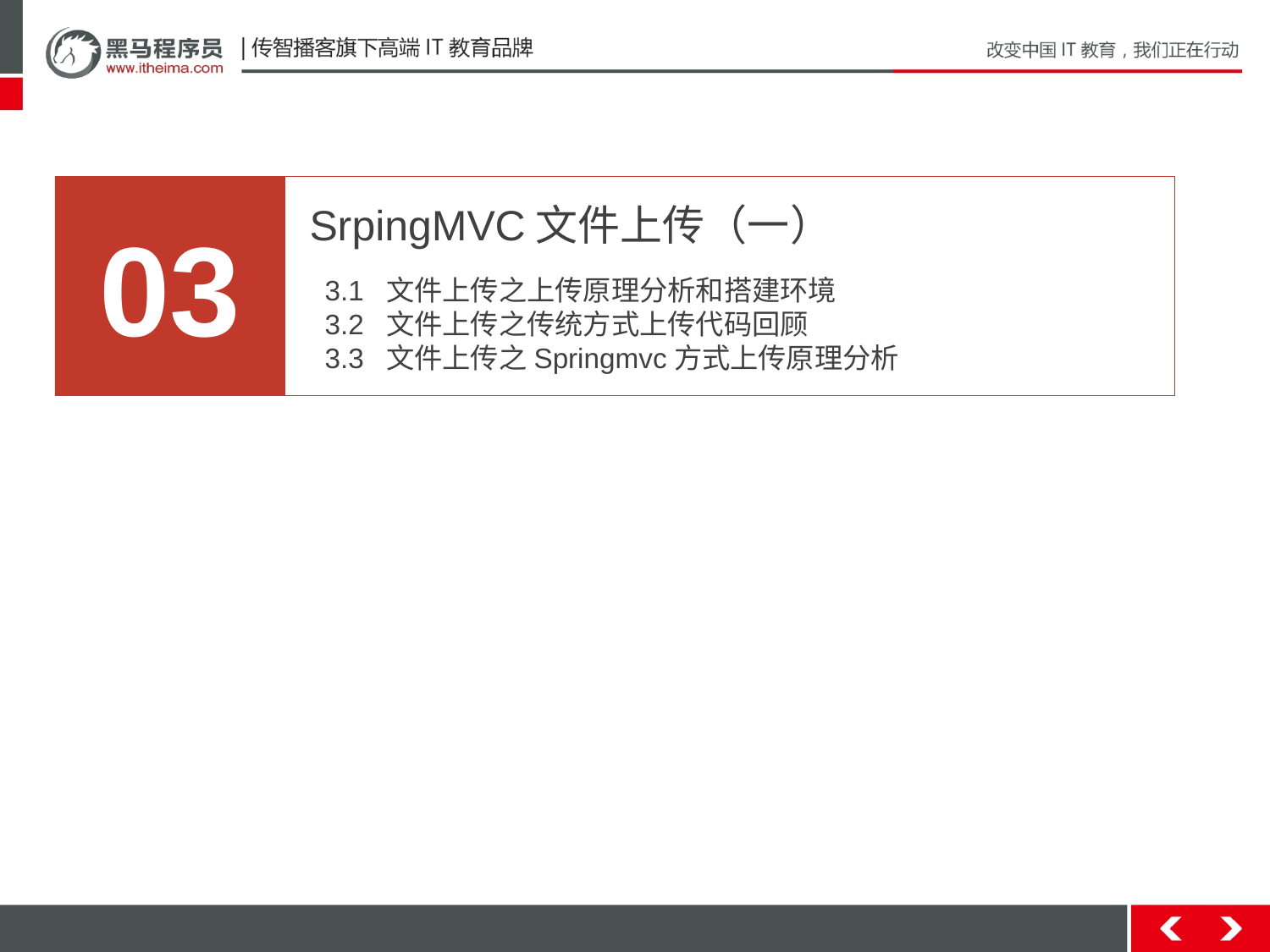

03
SrpingMVC文件上传（一）
3.1  文件上传之上传原理分析和搭建环境
3.2  文件上传之传统方式上传代码回顾
3.3  文件上传之Springmvc方式上传原理分析